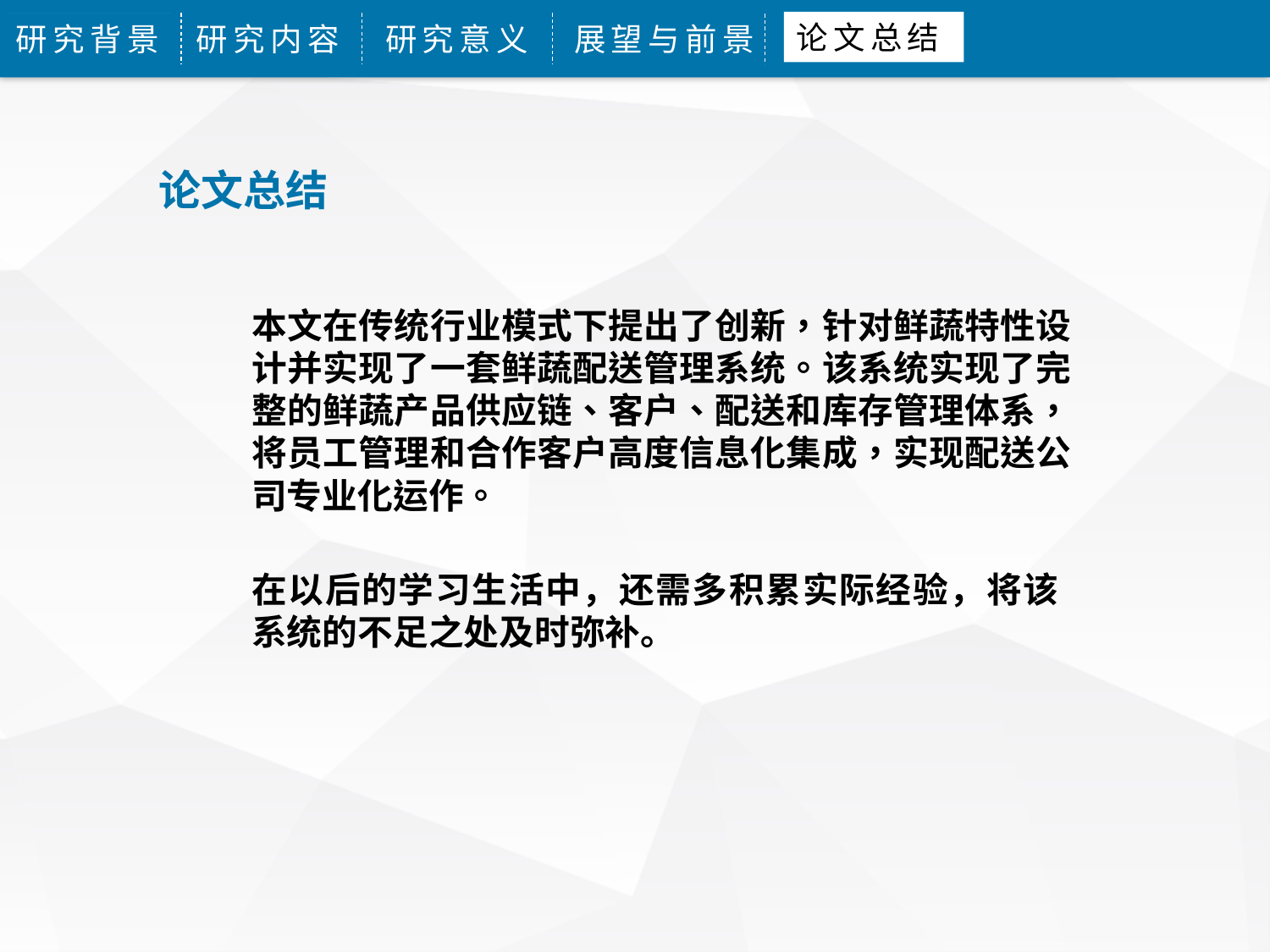

论文总结
研究背景
研究内容
研究意义
展望与前景

论文总结
本文在传统行业模式下提出了创新，针对鲜蔬特性设计并实现了一套鲜蔬配送管理系统。该系统实现了完整的鲜蔬产品供应链、客户、配送和库存管理体系，将员工管理和合作客户高度信息化集成，实现配送公司专业化运作。
在以后的学习生活中，还需多积累实际经验，将该系统的不足之处及时弥补。